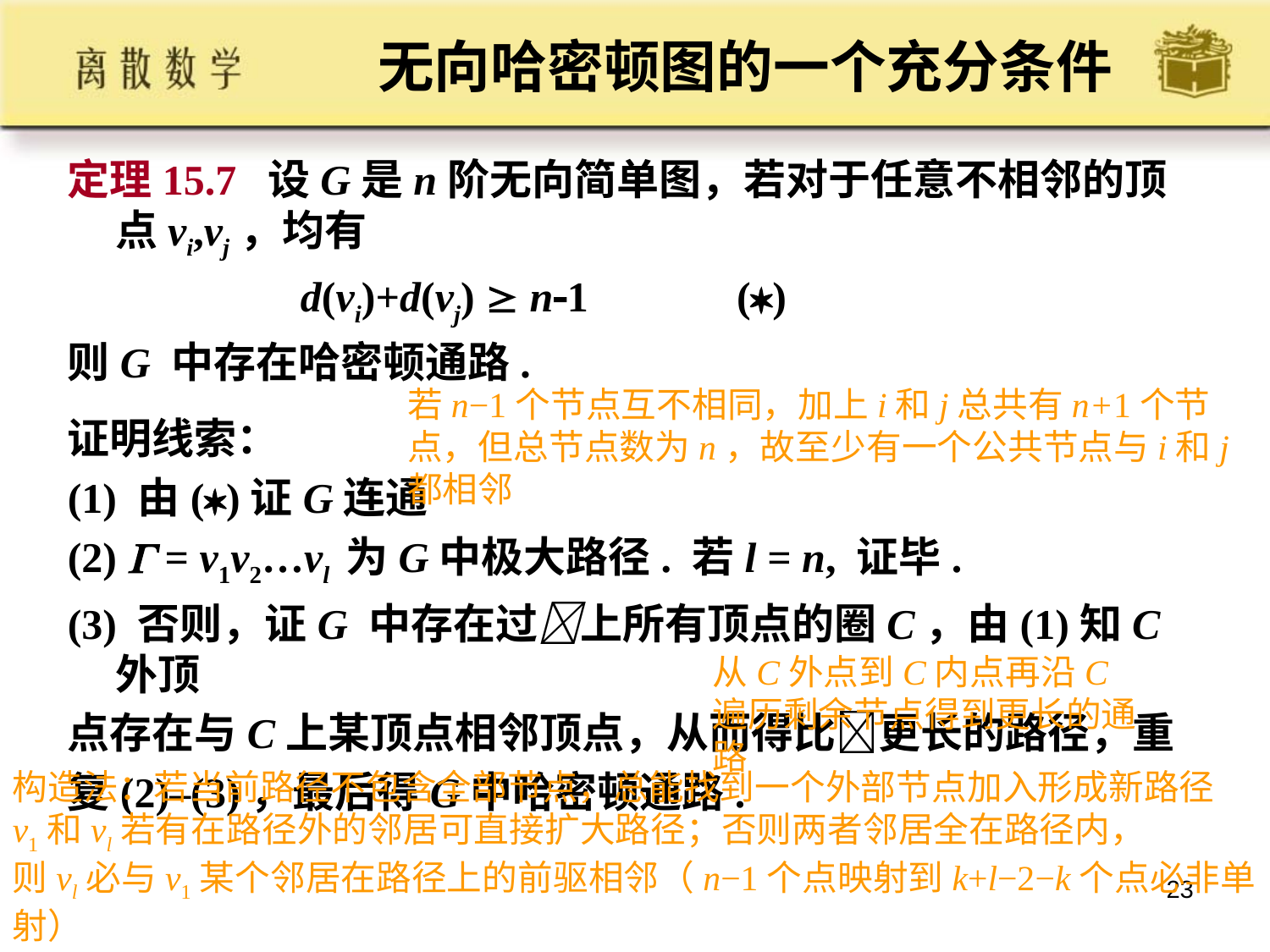

# 无向哈密顿图的一个充分条件
定理15.7  设G是n阶无向简单图，若对于任意不相邻的顶点vi,vj，均有
                      d(vi)+d(vj) ≥ n−1              (∗)
则G 中存在哈密顿通路.
证明线索：
(1) 由(∗)证G连通
(2) Γ = v1v2…vl 为G中极大路径. 若l = n, 证毕.
(3) 否则，证G 中存在过Γ上所有顶点的圈C，由(1)知C外顶
点存在与C上某顶点相邻顶点，从而得比Γ更长的路径，重
复(2)–(3)，最后得G中哈密顿通路.
若n−1个节点互不相同，加上i和j总共有n+1个节点，但总节点数为n，故至少有一个公共节点与i和j都相邻
从C外点到C内点再沿C遍历剩余节点得到更长的通路
构造法：若当前路径不包含全部节点，总能找到一个外部节点加入形成新路径
v1和vl若有在路径外的邻居可直接扩大路径；否则两者邻居全在路径内，
则vl必与v1某个邻居在路径上的前驱相邻（n−1个点映射到k+l−2−k个点必非单射）
23